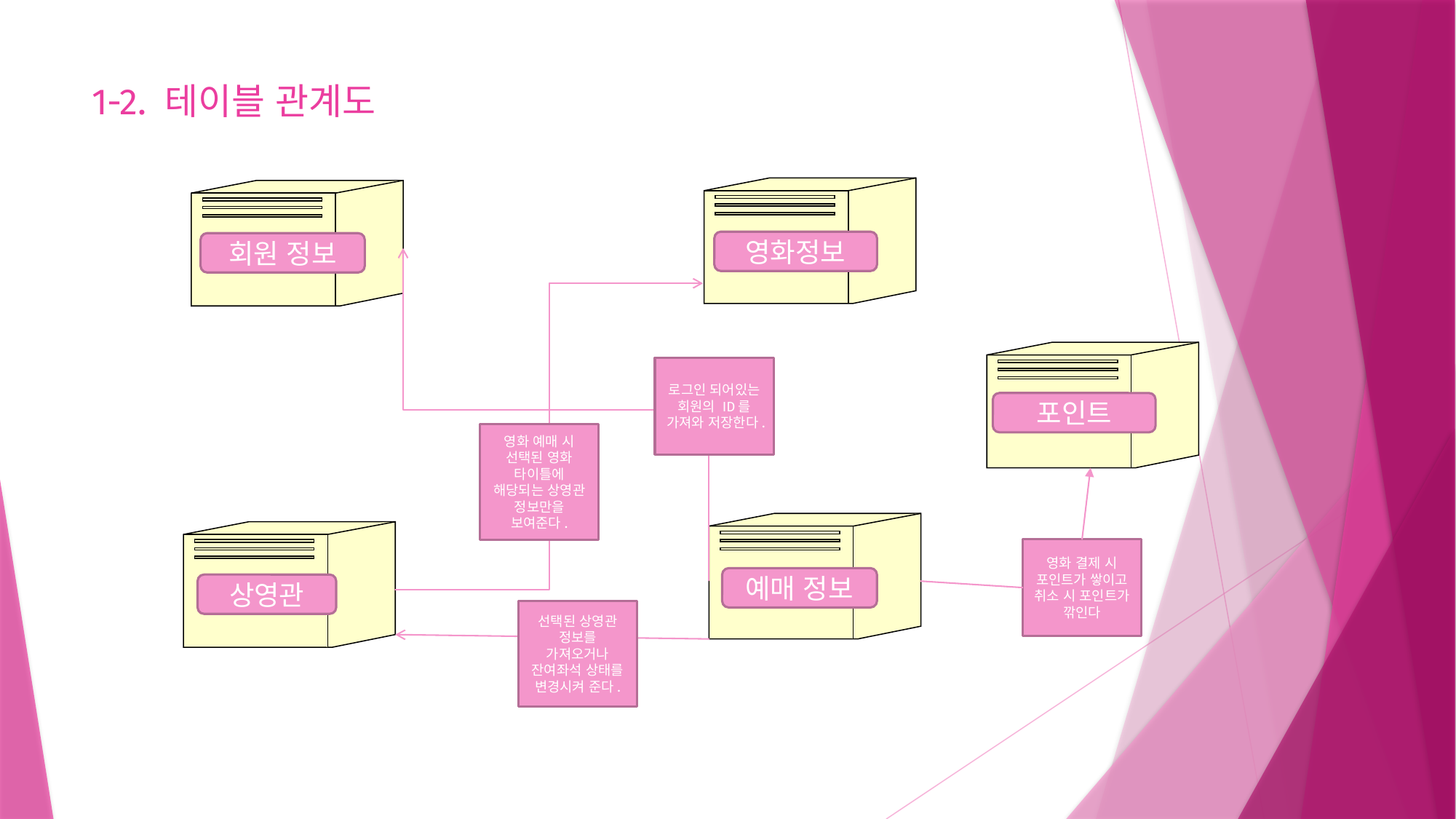

# 1-2. 테이블 관계도

영화정보
회원 정보

로그인 되어있는 회원의 ID를 가져와 저장한다.
포인트
영화 예매 시 선택된 영화 타이틀에 해당되는 상영관 정보만을 보여준다.

영화 결제 시 포인트가 쌓이고 취소 시 포인트가 깎인다
예매 정보
상영관
선택된 상영관 정보를 가져오거나 잔여좌석 상태를 변경시켜 준다.